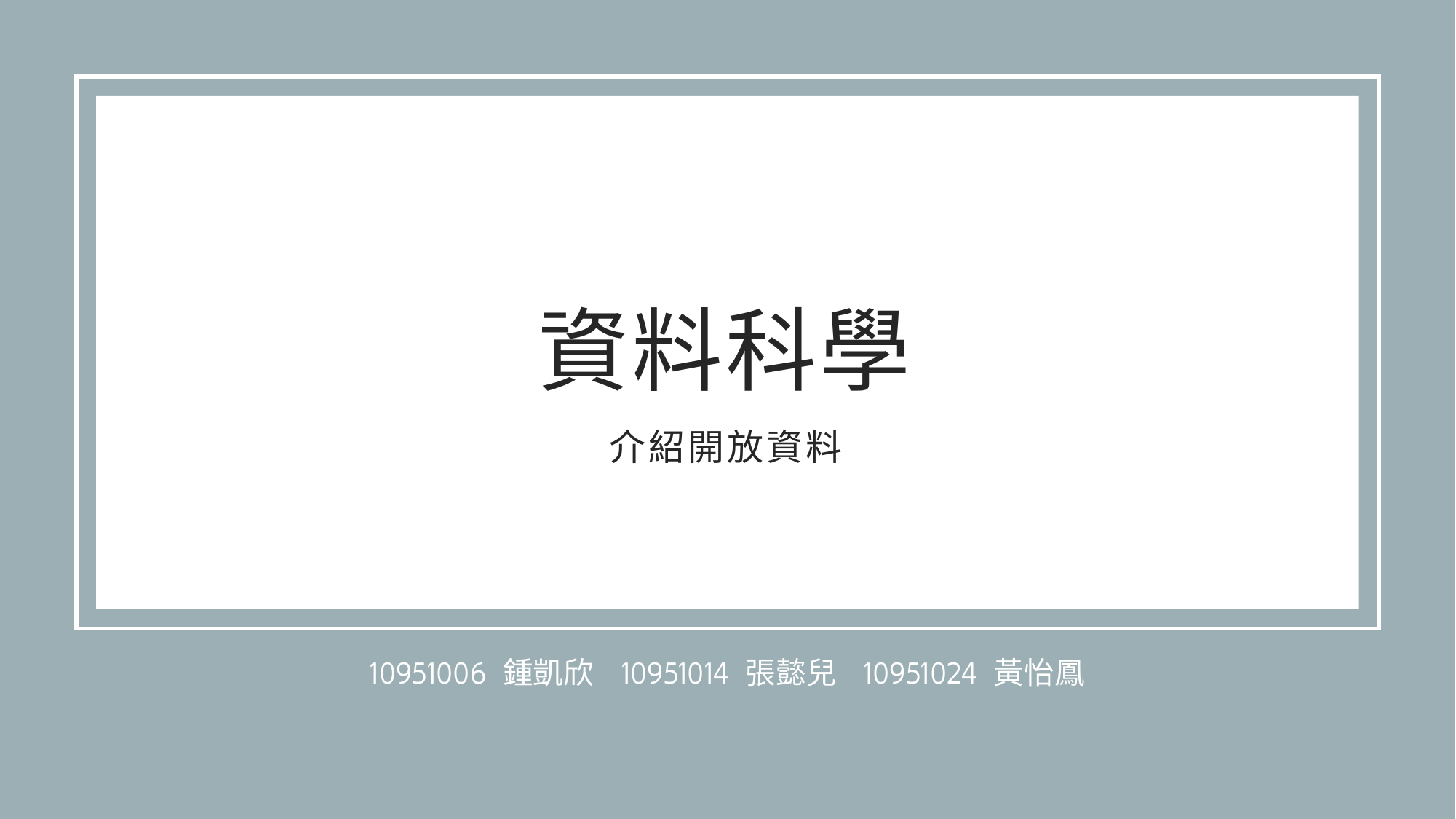

# 資料科學 介紹開放資料
10951006 鍾凱欣   10951014 張懿兒   10951024 黃怡鳳